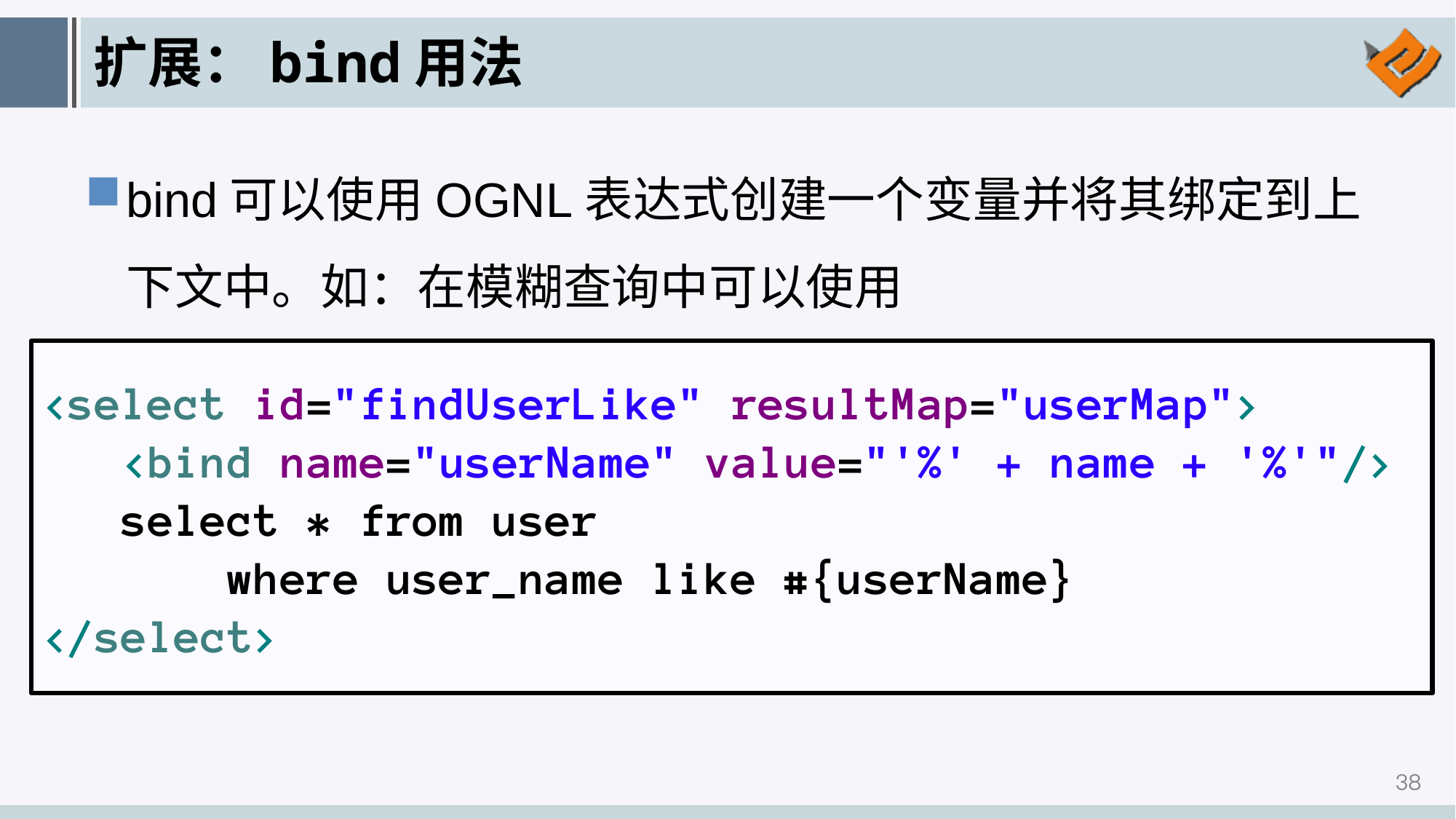

# 扩展：bind用法
bind可以使用OGNL表达式创建一个变量并将其绑定到上下文中。如：在模糊查询中可以使用
<select id="findUserLike" resultMap="userMap">
   <bind name="userName" value="'%' + name + '%'"/>
   select * from user
       where user_name like #{userName}
</select>